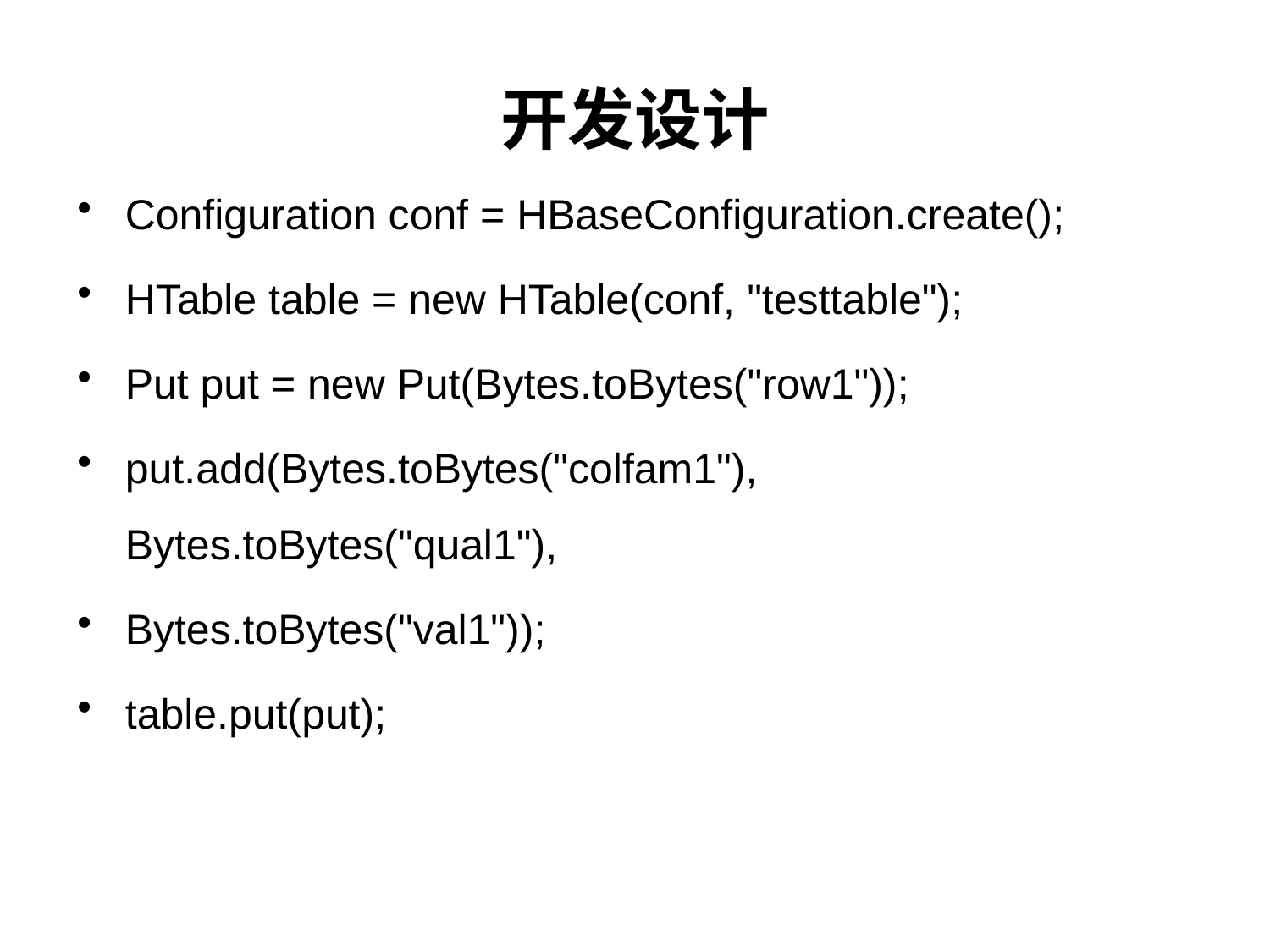

开发设计
Configuration conf = HBaseConfiguration.create();
HTable table = new HTable(conf, "testtable");
Put put = new Put(Bytes.toBytes("row1"));
put.add(Bytes.toBytes("colfam1"), Bytes.toBytes("qual1"),
Bytes.toBytes("val1"));
table.put(put);